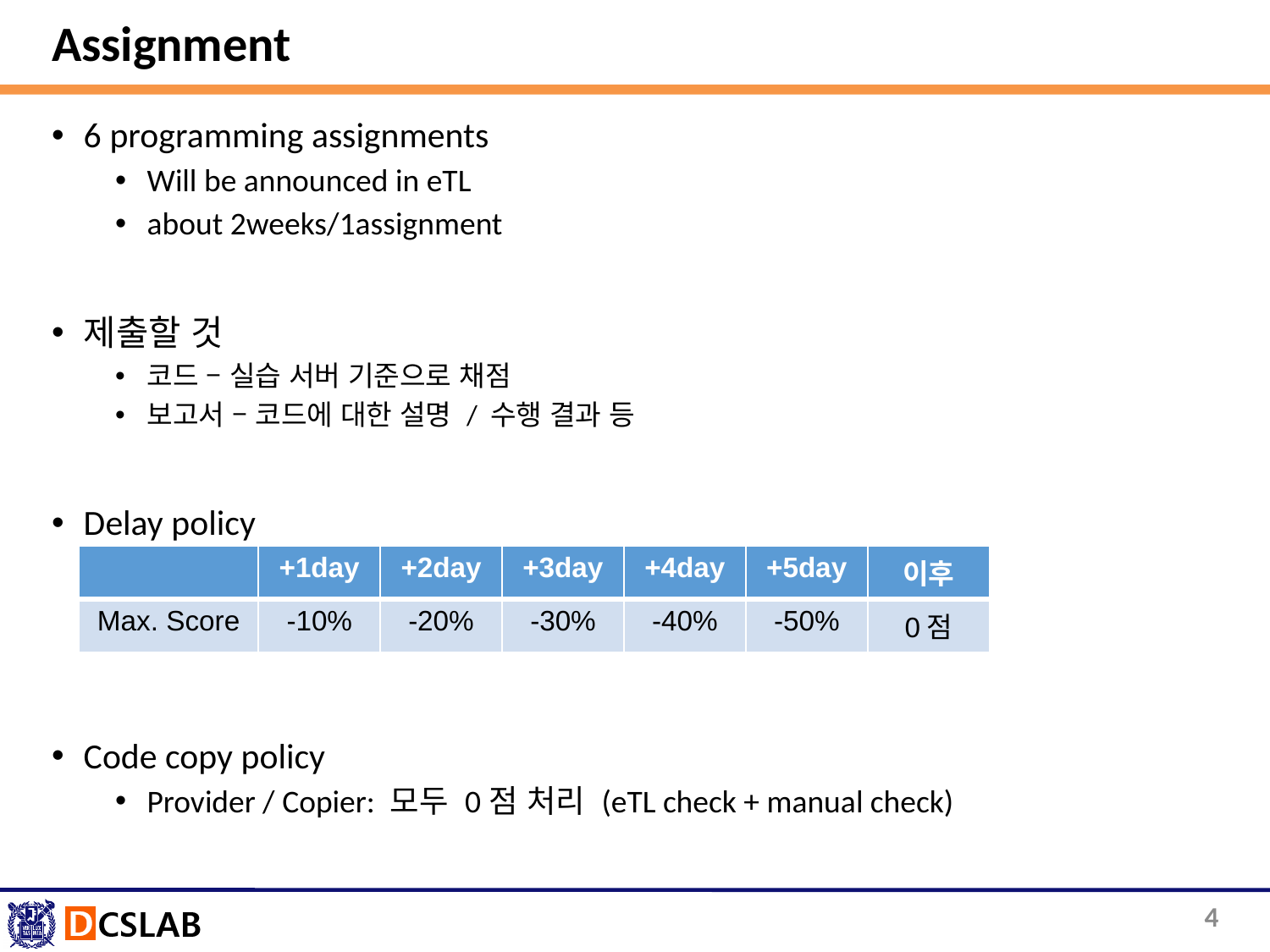

# Assignment
6 programming assignments
Will be announced in eTL
about 2weeks/1assignment

제출할 것
코드 – 실습 서버 기준으로 채점
보고서 – 코드에 대한 설명 / 수행 결과 등

Delay policy

Code copy policy
Provider / Copier: 모두 0점 처리 (eTL check + manual check)

|  | +1day | +2day | +3day | +4day | +5day | 이후 |
| --- | --- | --- | --- | --- | --- | --- |
| Max. Score | -10% | -20% | -30% | -40% | -50% | 0점 |
4